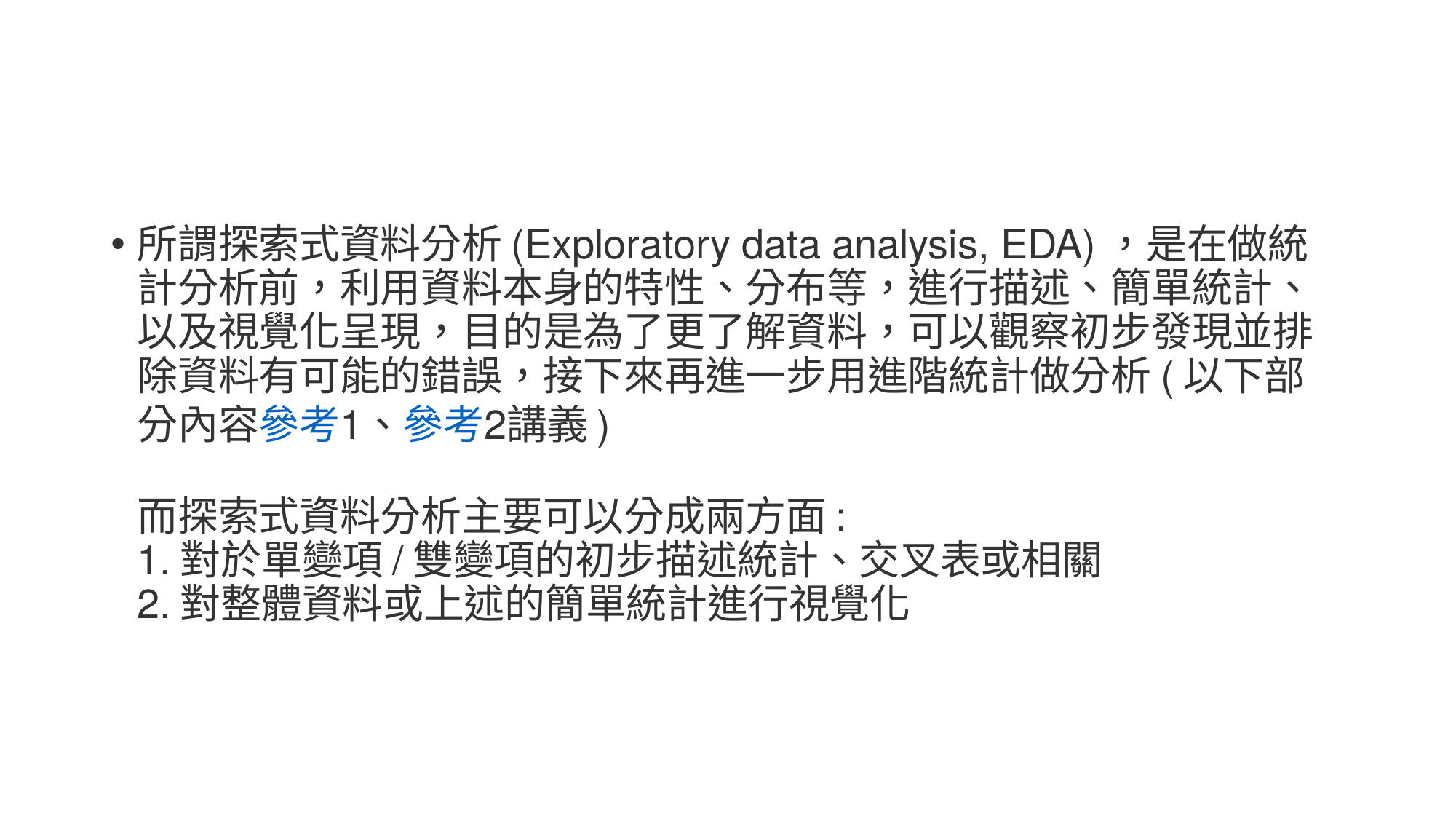

#
所謂探索式資料分析(Exploratory data analysis, EDA)，是在做統計分析前，利用資料本身的特性、分布等，進行描述、簡單統計、以及視覺化呈現，目的是為了更了解資料，可以觀察初步發現並排除資料有可能的錯誤，接下來再進一步用進階統計做分析(以下部分內容參考1、參考2講義)
而探索式資料分析主要可以分成兩方面:
1.對於單變項/雙變項的初步描述統計、交叉表或相關
2.對整體資料或上述的簡單統計進行視覺化